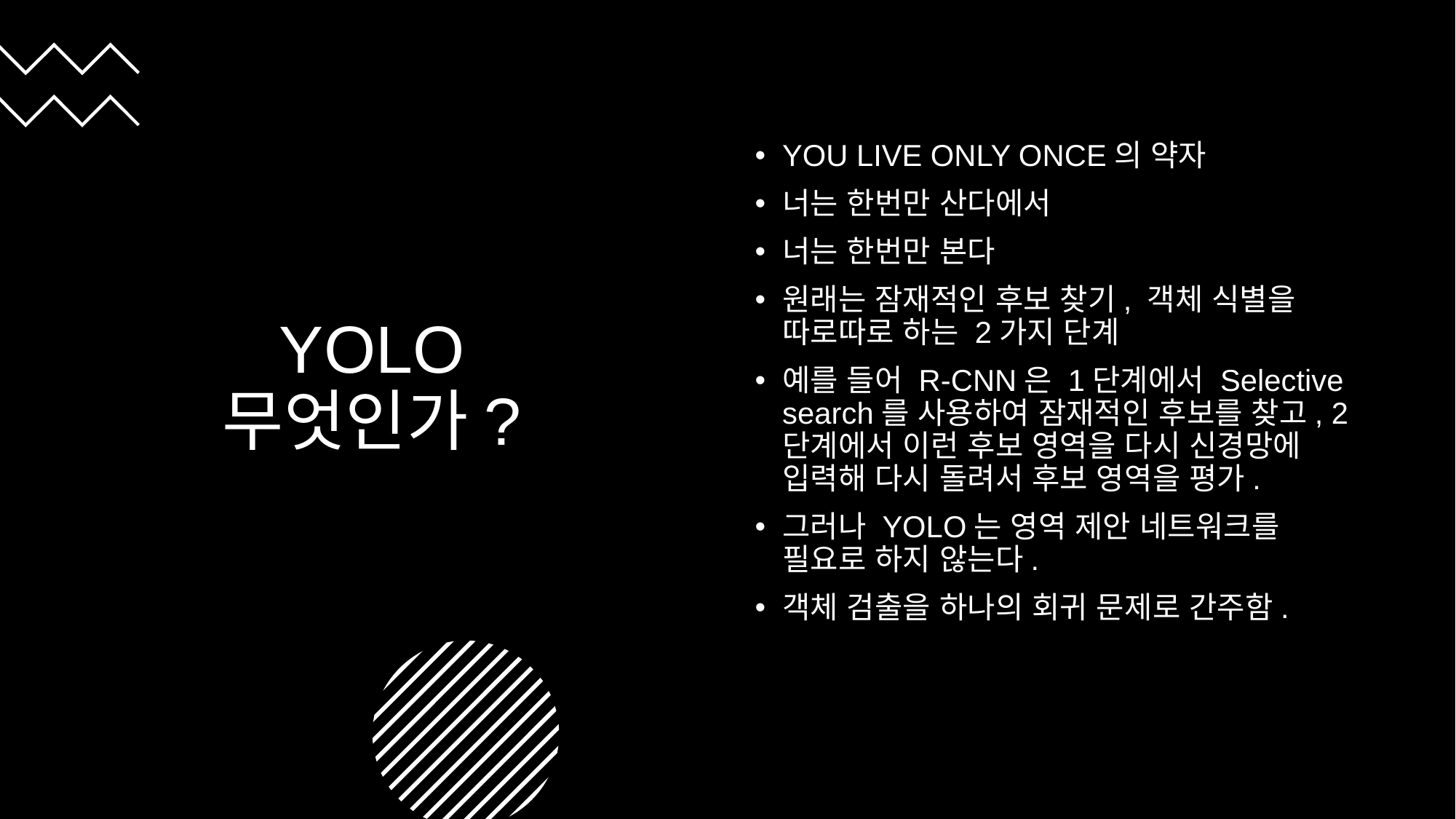

# YOLO 무엇인가?
YOU LIVE ONLY ONCE의 약자
너는 한번만 산다에서
너는 한번만 본다
원래는 잠재적인 후보 찾기, 객체 식별을 따로따로 하는 2가지 단계
예를 들어 R-CNN은 1단계에서 Selective search를 사용하여 잠재적인 후보를 찾고, 2단계에서 이런 후보 영역을 다시 신경망에 입력해 다시 돌려서 후보 영역을 평가.
그러나 YOLO는 영역 제안 네트워크를 필요로 하지 않는다.
객체 검출을 하나의 회귀 문제로 간주함.